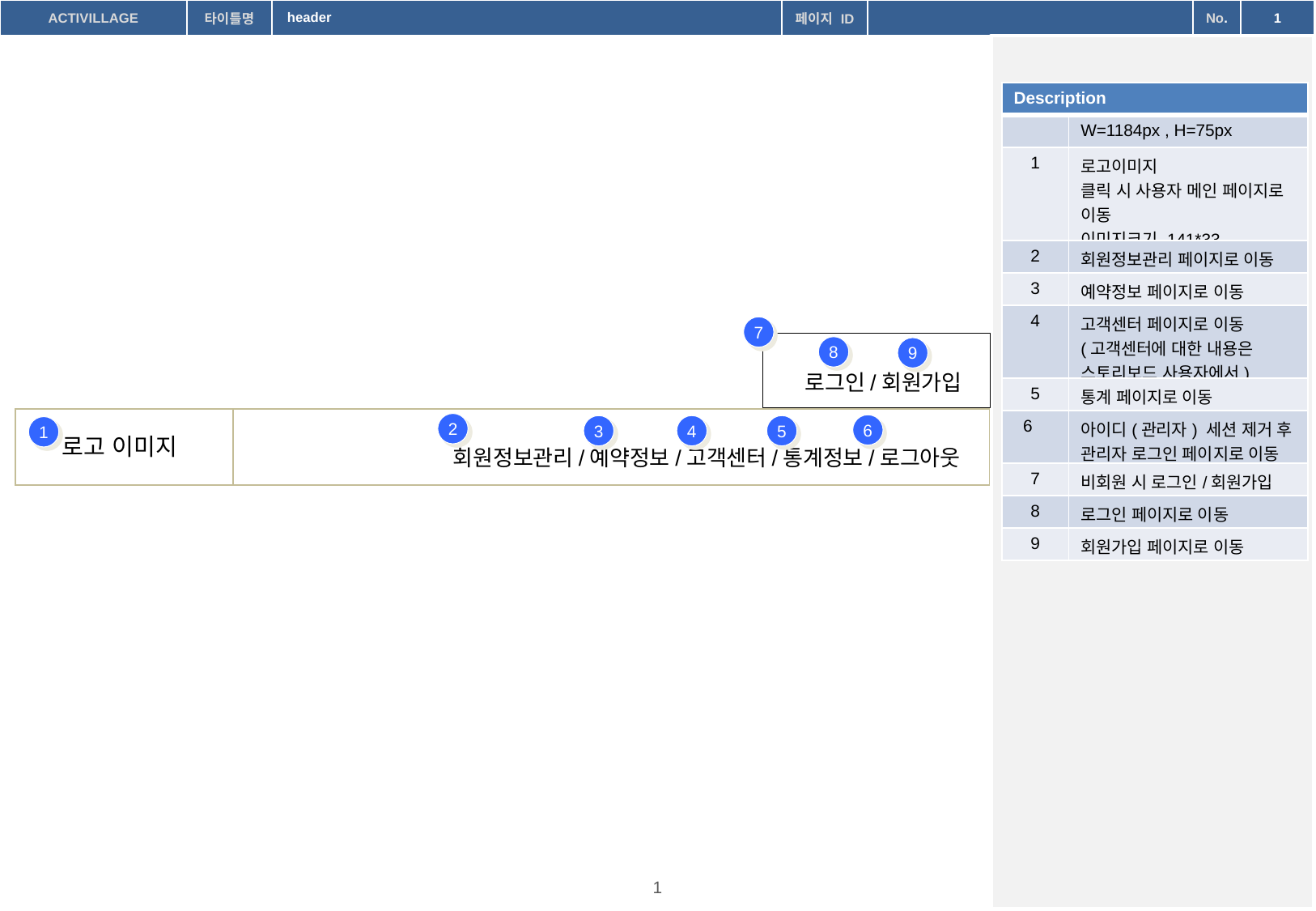

header

| Description |  |
| --- | --- |
|  | W=1184px , H=75px |
| 1 | 로고이미지 클릭 시 사용자 메인 페이지로 이동 이미지크기 141\*33 |
| 2 | 회원정보관리 페이지로 이동 |
| 3 | 예약정보 페이지로 이동 |
| 4 | 고객센터 페이지로 이동 (고객센터에 대한 내용은 스토리보드 사용자에서) |
| 5 | 통계 페이지로 이동 |
| 6 | 아이디(관리자) 세션 제거 후 관리자 로그인 페이지로 이동 |
| 7 | 비회원 시 로그인/회원가입 |
| 8 | 로그인 페이지로 이동 |
| 9 | 회원가입 페이지로 이동 |
7

8
9
로그인/회원가입

2
6
3
4
5
1
로고 이미지
회원정보관리/예약정보/고객센터/통계정보/로그아웃